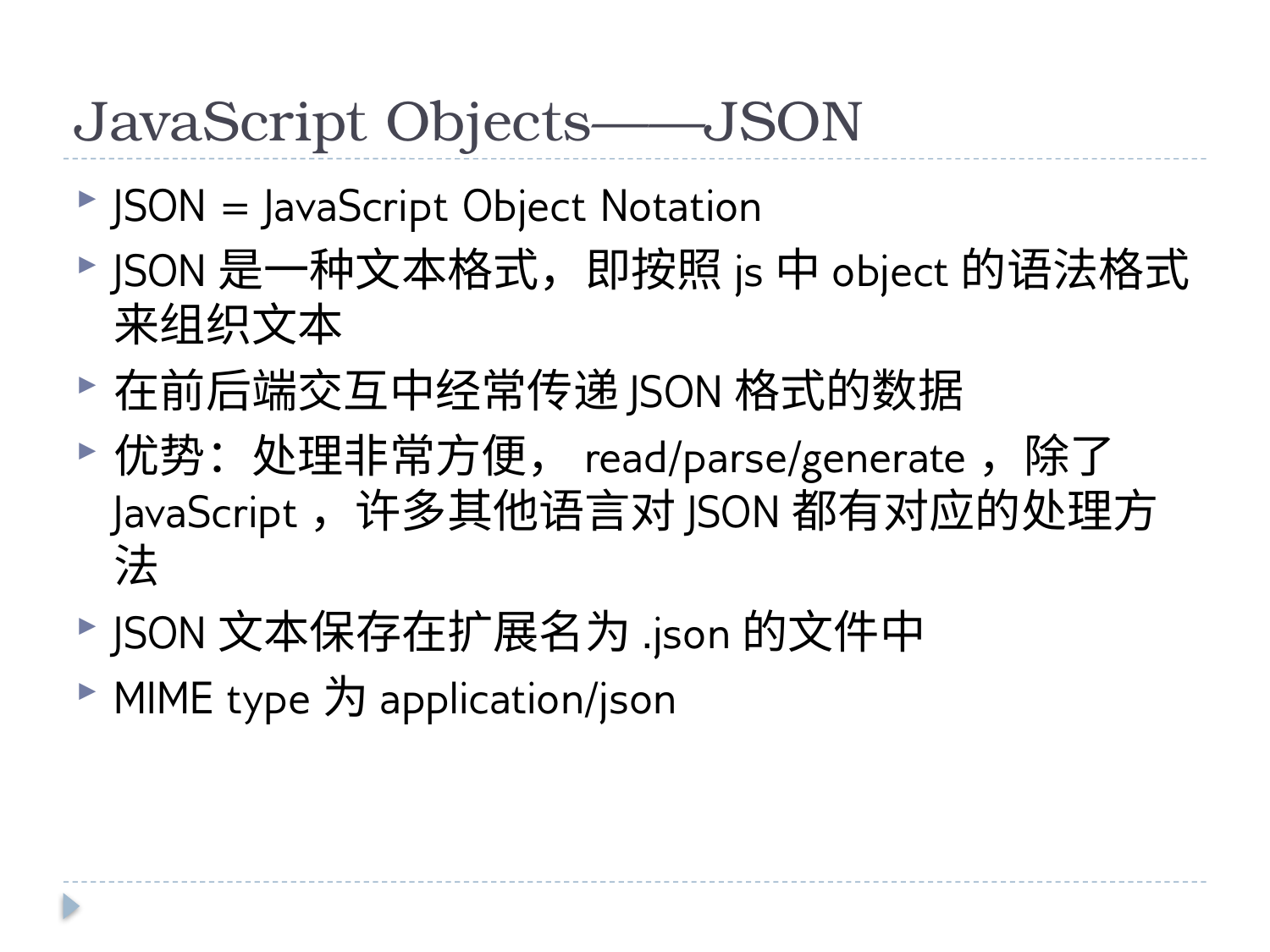

# JavaScript Objects——JSON
JSON = JavaScript Object Notation
JSON是一种文本格式，即按照js中object的语法格式来组织文本
在前后端交互中经常传递JSON格式的数据
优势：处理非常方便，read/parse/generate，除了JavaScript，许多其他语言对JSON都有对应的处理方法
JSON文本保存在扩展名为.json的文件中
MIME type为application/json